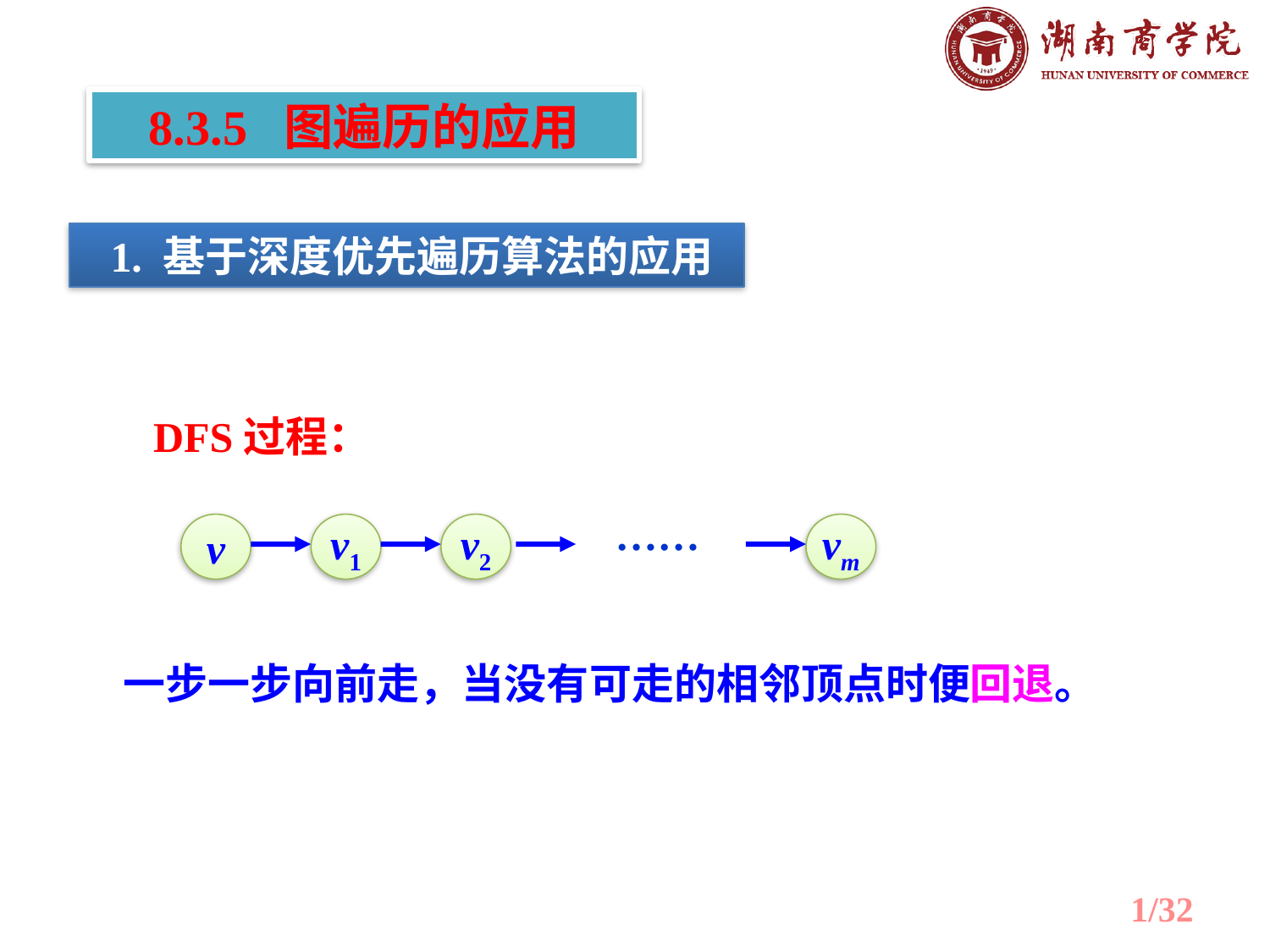

8.3.5  图遍历的应用
 1. 基于深度优先遍历算法的应用
DFS过程：
……
vm

v
v1

v2

一步一步向前走，当没有可走的相邻顶点时便回退。
1/32